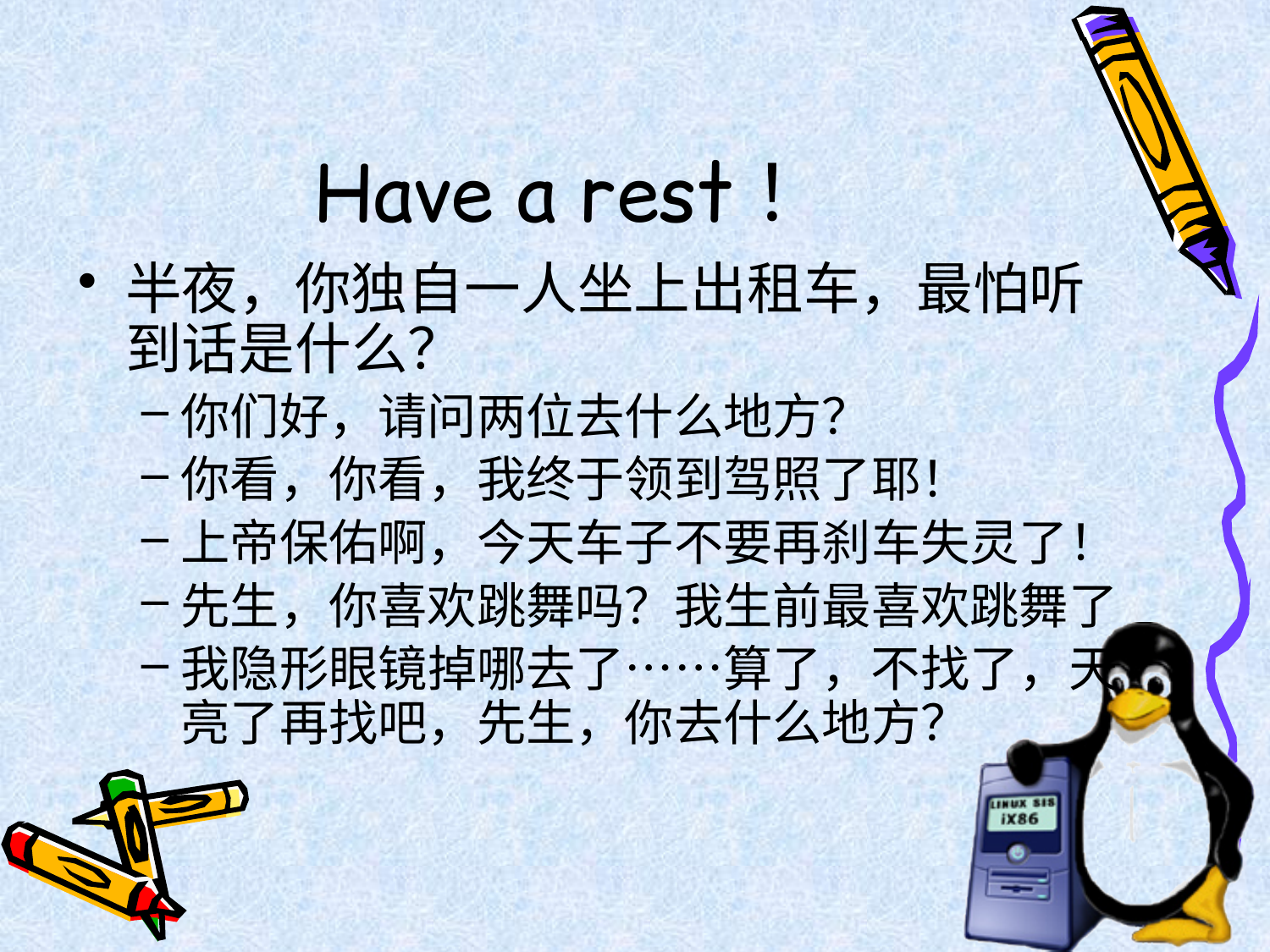

# Have a rest！
半夜，你独自一人坐上出租车，最怕听到话是什么？
你们好，请问两位去什么地方？
你看，你看，我终于领到驾照了耶！
上帝保佑啊，今天车子不要再刹车失灵了！
先生，你喜欢跳舞吗？我生前最喜欢跳舞了
我隐形眼镜掉哪去了……算了，不找了，天亮了再找吧，先生，你去什么地方？